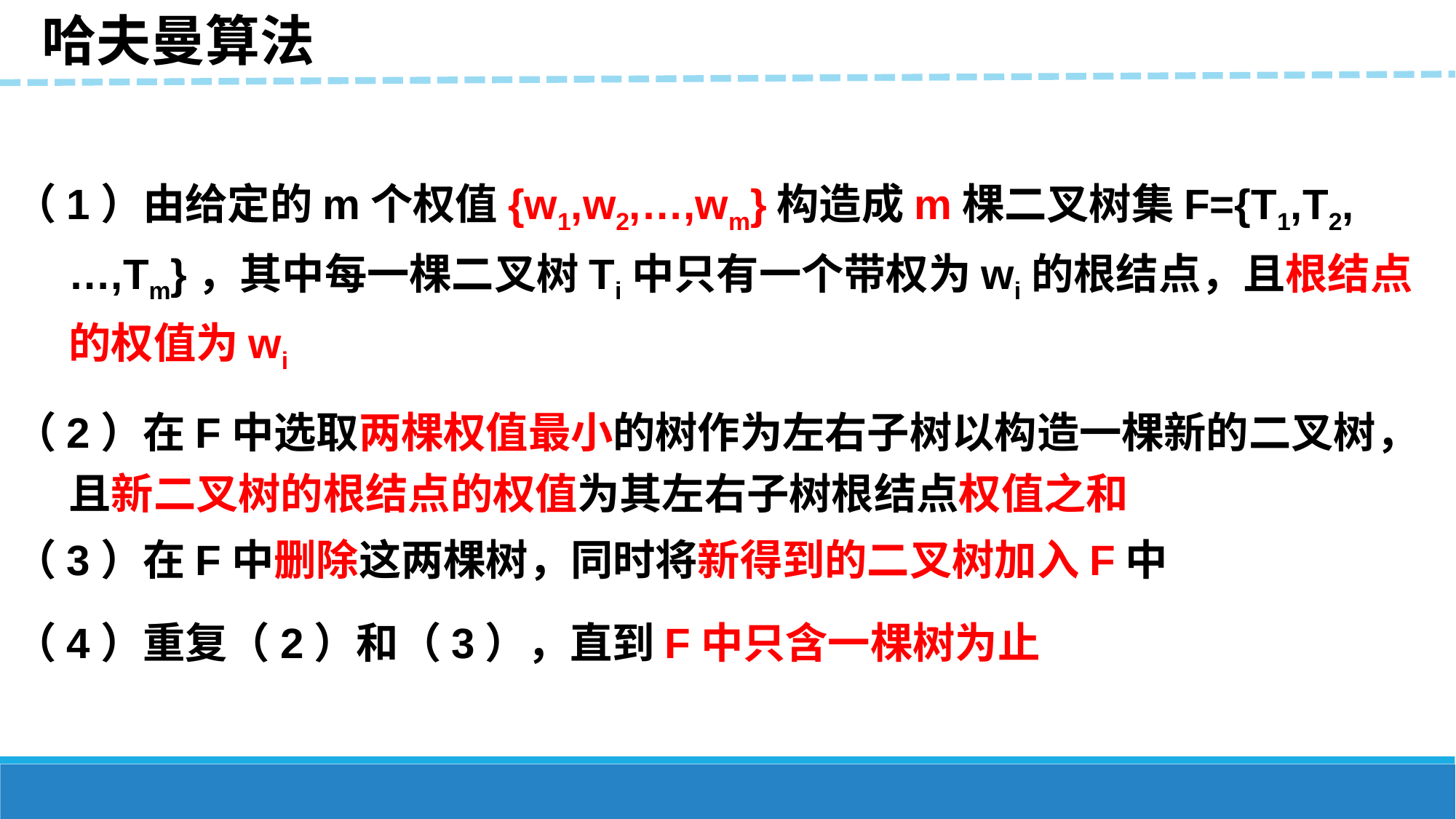

哈夫曼算法
（1）由给定的m个权值{w1,w2,…,wm}构造成m棵二叉树集F={T1,T2,…,Tm}，其中每一棵二叉树Ti中只有一个带权为wi的根结点，且根结点的权值为wi
（2）在F中选取两棵权值最小的树作为左右子树以构造一棵新的二叉树，且新二叉树的根结点的权值为其左右子树根结点权值之和
（3）在F中删除这两棵树，同时将新得到的二叉树加入F中
（4）重复（2）和（3），直到F中只含一棵树为止